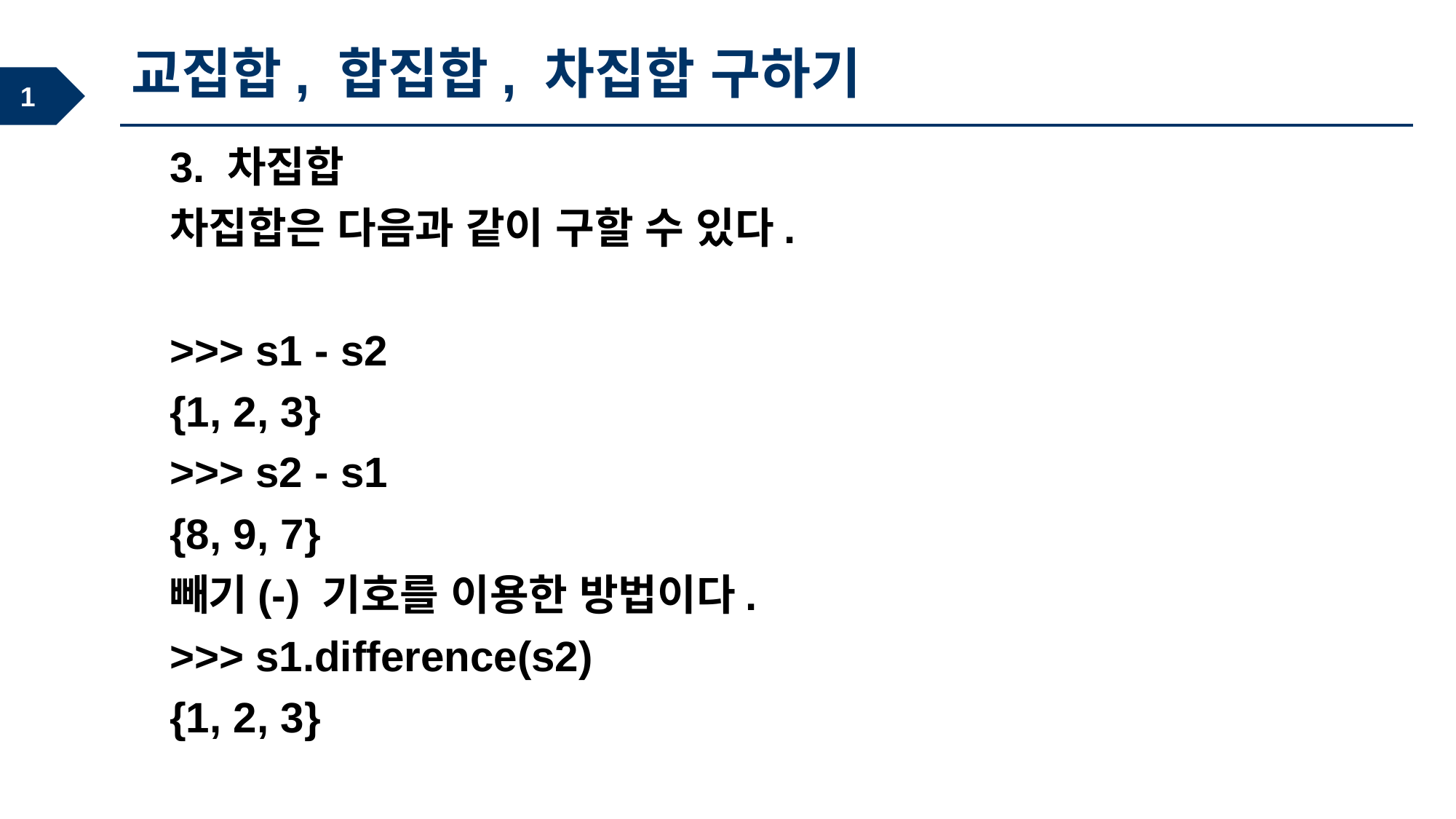

교집합, 합집합, 차집합 구하기
3. 차집합
차집합은 다음과 같이 구할 수 있다.

>>> s1 - s2
{1, 2, 3}
>>> s2 - s1
{8, 9, 7}
빼기(-) 기호를 이용한 방법이다.
>>> s1.difference(s2)
{1, 2, 3}